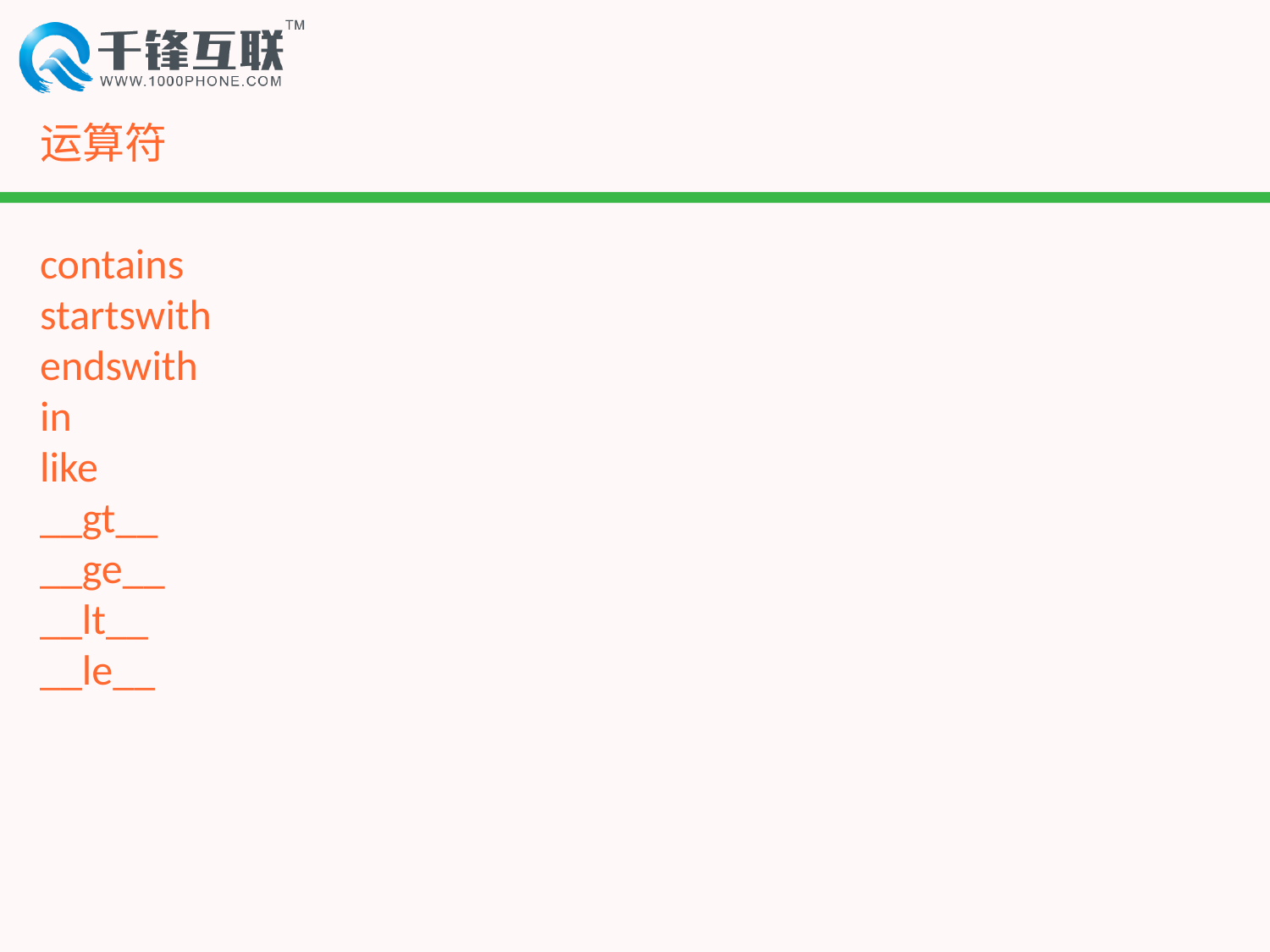

# 运算符
contains
startswith
endswith
in
like
__gt__
__ge__
__lt__
__le__